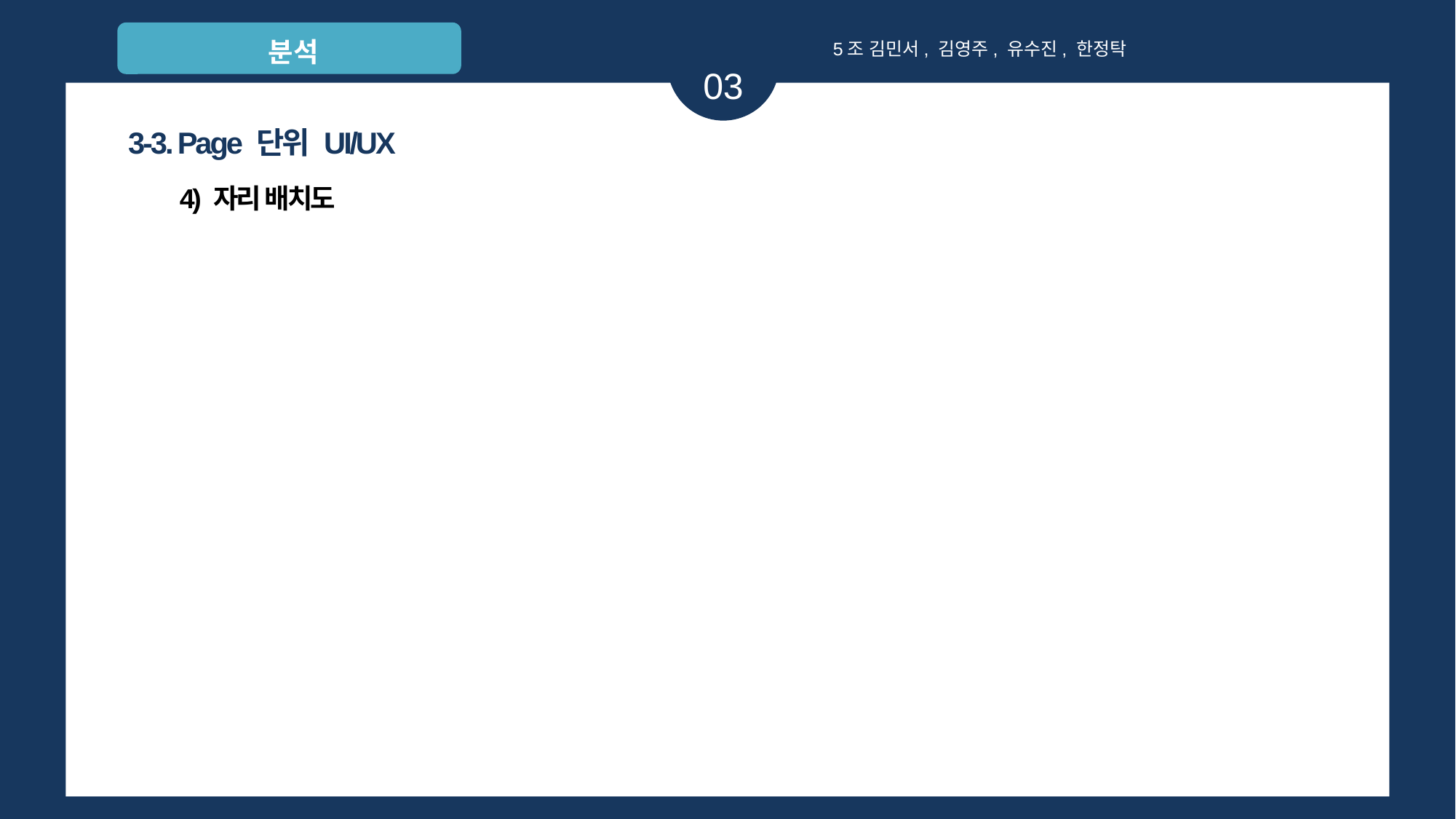

분석
분석
5조 김민서, 김영주, 유수진, 한정탁
03

3-3. Page 단위 UI/UX
4) 자리 배치도